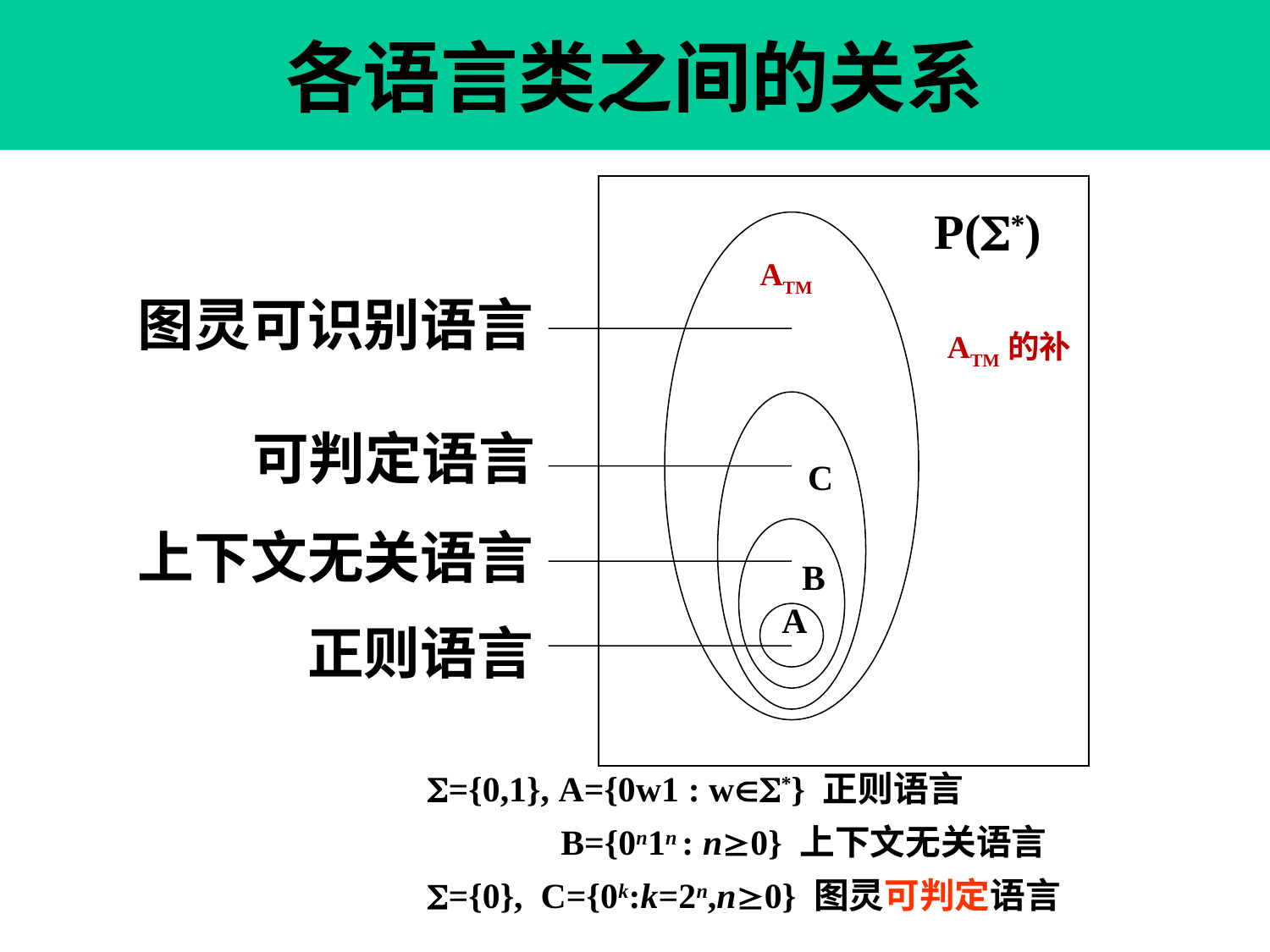

# 各语言类之间的关系

P(Σ*)

图灵可识别语言

可判定语言

上下文无关语言

正则语言

 ATM
 ATM的补
C
B
A
Σ={0,1}, A={0w1 : w∈Σ*} 正则语言
               B={0n1n : n≥0} 上下文无关语言
Σ={0},  C={0k:k=2n,n≥0} 图灵可判定语言